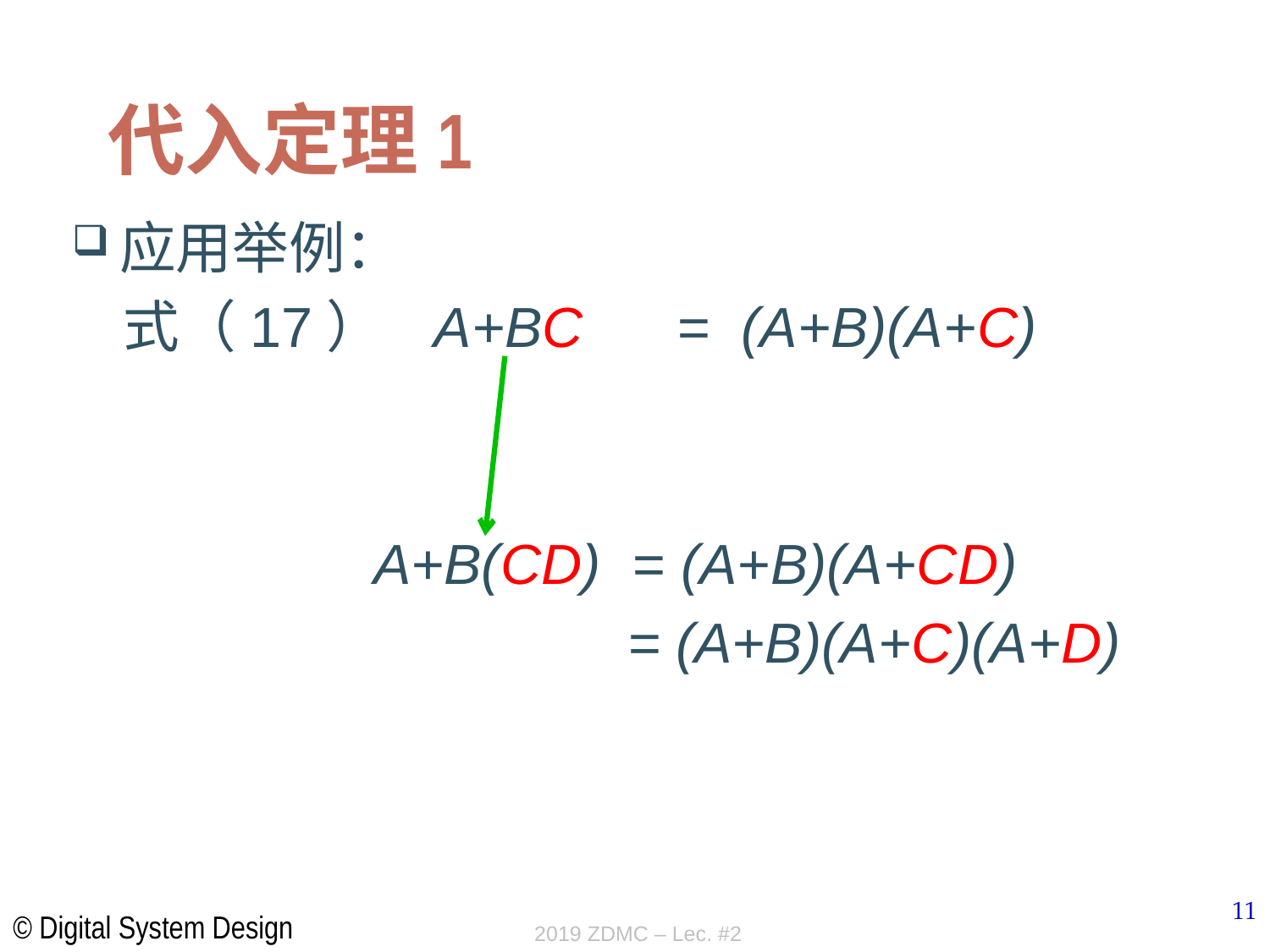

# 代入定理1
应用举例：
   式（17）   A+BC      =  (A+B)(A+C)

			A+B(CD)  = (A+B)(A+CD)
					= (A+B)(A+C)(A+D)

2019 ZDMC – Lec. #2
11